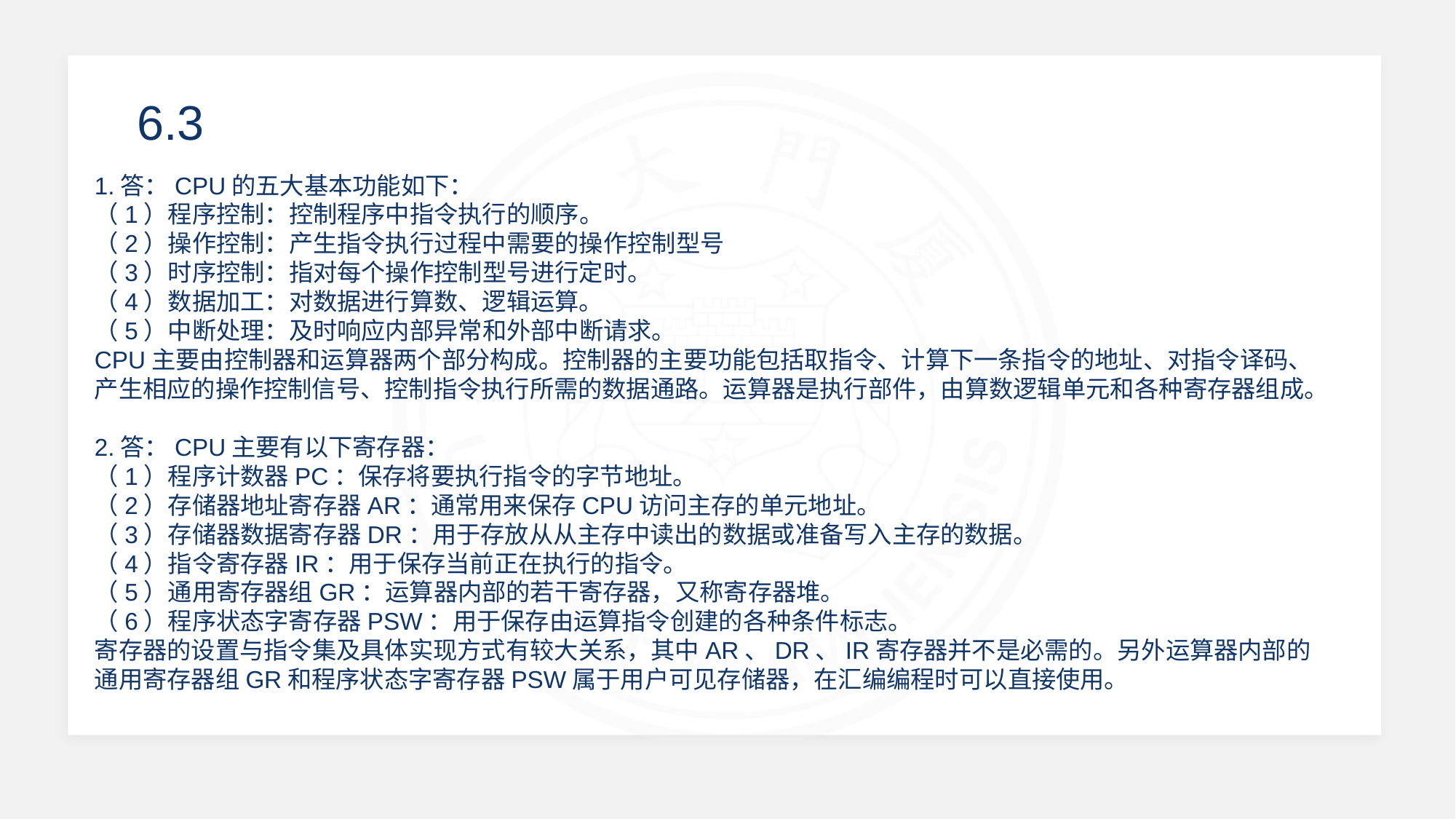

6.3
1.答：CPU的五大基本功能如下：
（1）程序控制：控制程序中指令执行的顺序。
（2）操作控制：产生指令执行过程中需要的操作控制型号
（3）时序控制：指对每个操作控制型号进行定时。
（4）数据加工：对数据进行算数、逻辑运算。
（5）中断处理：及时响应内部异常和外部中断请求。
CPU主要由控制器和运算器两个部分构成。控制器的主要功能包括取指令、计算下一条指令的地址、对指令译码、产生相应的操作控制信号、控制指令执行所需的数据通路。运算器是执行部件，由算数逻辑单元和各种寄存器组成。

2.答：CPU主要有以下寄存器：
（1）程序计数器PC：保存将要执行指令的字节地址。
（2）存储器地址寄存器AR：通常用来保存CPU访问主存的单元地址。
（3）存储器数据寄存器DR：用于存放从从主存中读出的数据或准备写入主存的数据。
（4）指令寄存器IR：用于保存当前正在执行的指令。
（5）通用寄存器组GR：运算器内部的若干寄存器，又称寄存器堆。
（6）程序状态字寄存器PSW：用于保存由运算指令创建的各种条件标志。
寄存器的设置与指令集及具体实现方式有较大关系，其中AR、DR、IR寄存器并不是必需的。另外运算器内部的通用寄存器组GR和程序状态字寄存器PSW属于用户可见存储器，在汇编编程时可以直接使用。